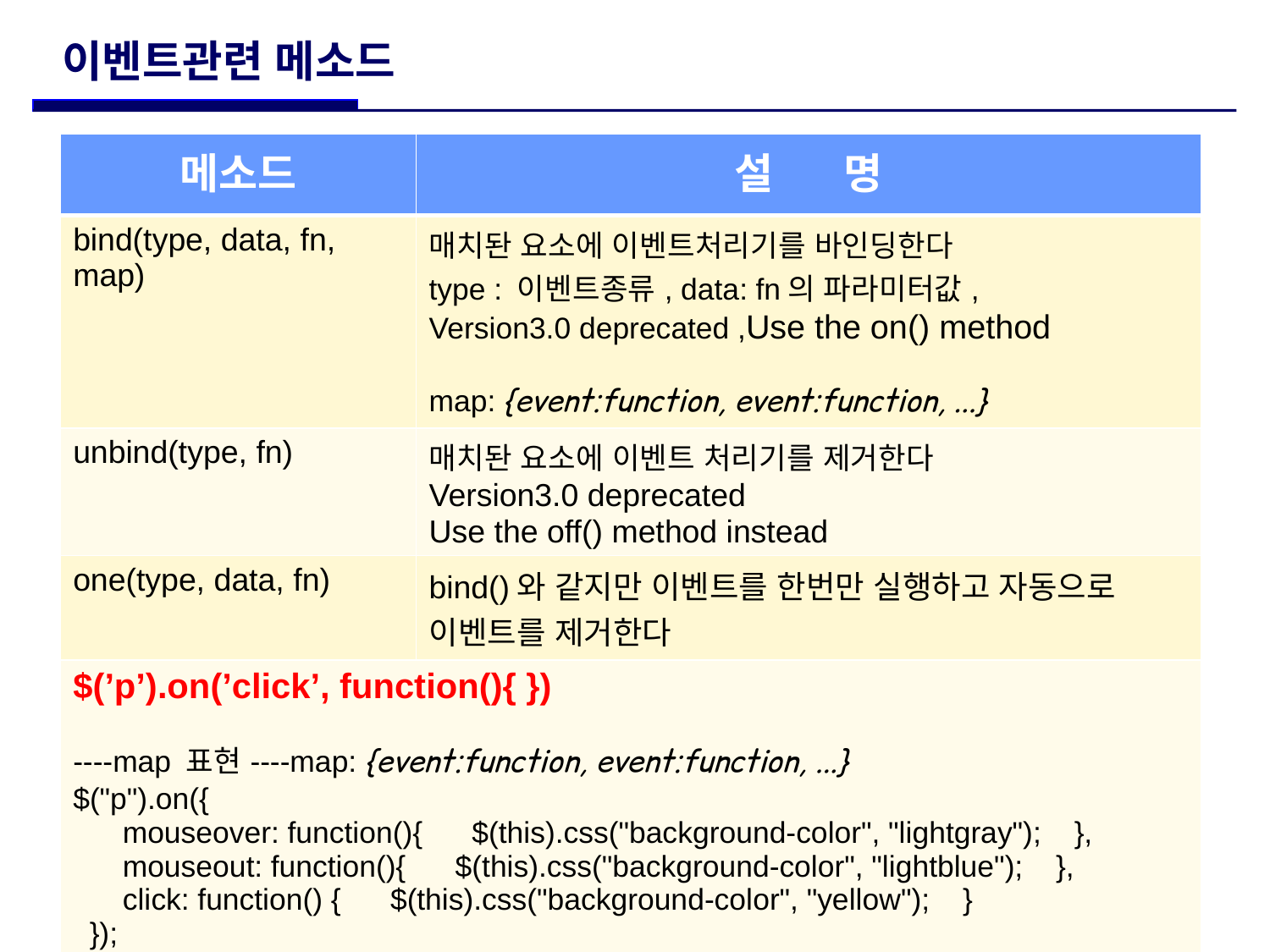

# 이벤트관련 메소드
| 메소드 | 설 명 |
| --- | --- |
| bind(type, data, fn, map) | 매치돤 요소에 이벤트처리기를 바인딩한다 type : 이벤트종류, data: fn의 파라미터값, Version3.0 deprecated ,Use the on() method map: {event:function, event:function, ...} |
| unbind(type, fn) | 매치돤 요소에 이벤트 처리기를 제거한다 Version3.0 deprecated Use the off() method instead |
| one(type, data, fn) | bind()와 같지만 이벤트를 한번만 실행하고 자동으로 이벤트를 제거한다 |
| $(’p’).on(’click’, function(){ }) ----map 표현----map: {event:function, event:function, ...} $("p").on({ mouseover: function(){ $(this).css("background-color", "lightgray"); }, mouseout: function(){ $(this).css("background-color", "lightblue"); }, click: function() { $(this).css("background-color", "yellow"); } }); |  |
 메소드2